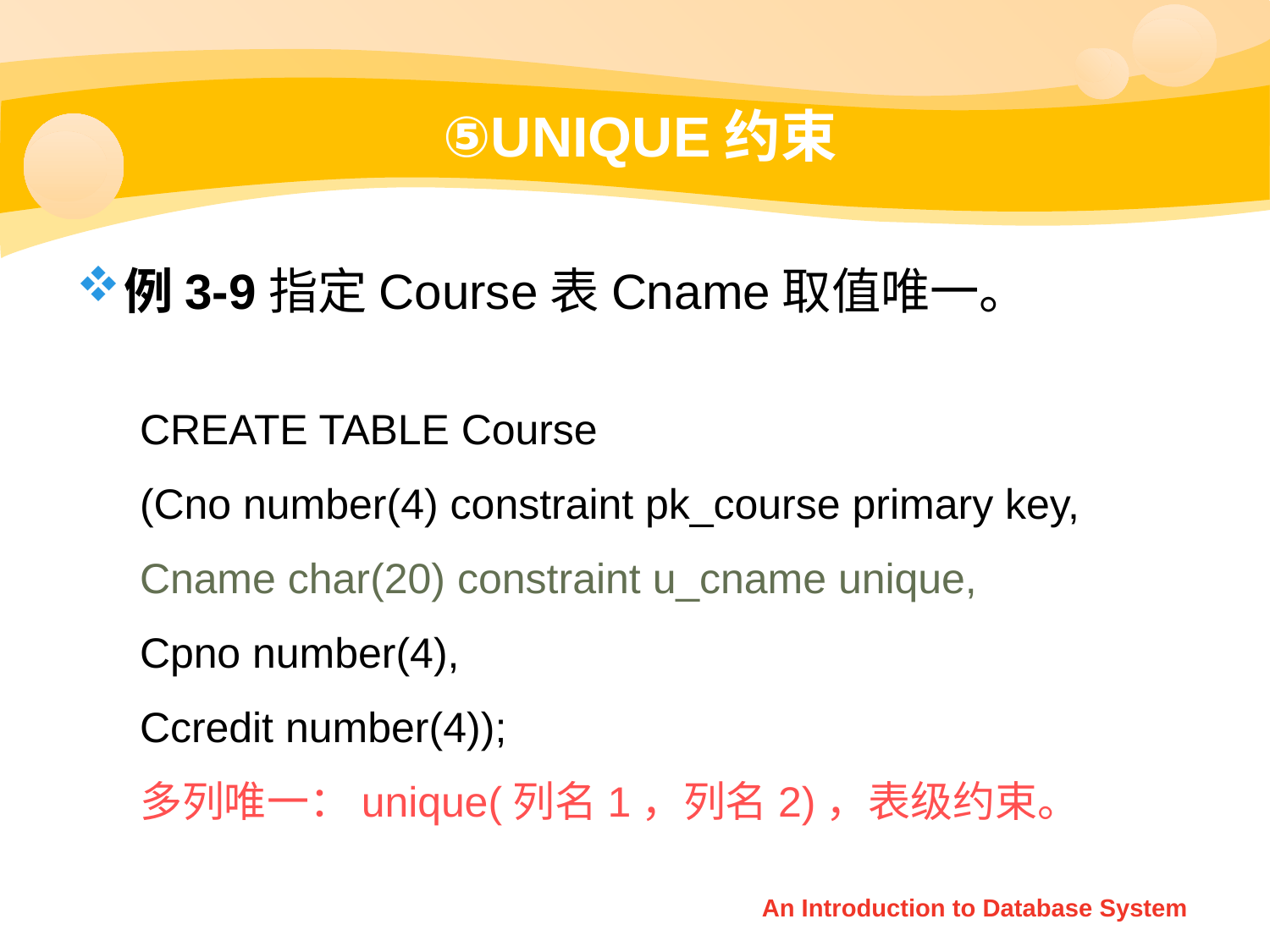

# ⑤UNIQUE约束
例3-9指定Course表Cname取值唯一。

CREATE TABLE Course
(Cno number(4) constraint pk_course primary key,
Cname char(20) constraint u_cname unique,
Cpno number(4),
Ccredit number(4));
多列唯一：unique(列名1，列名2)，表级约束。
An Introduction to Database System